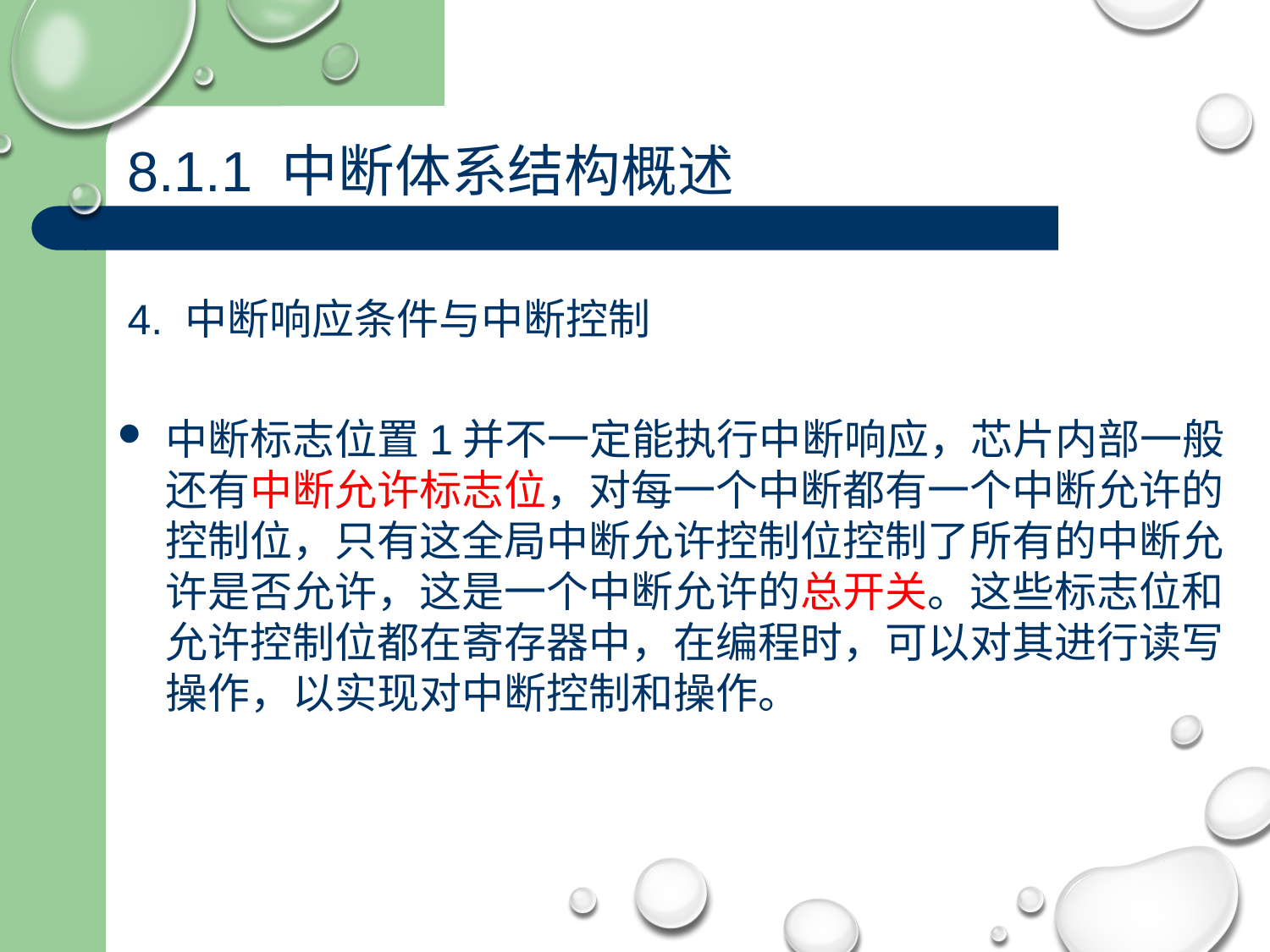

8.1.1 中断体系结构概述
4. 中断响应条件与中断控制
中断标志位置1并不一定能执行中断响应，芯片内部一般还有中断允许标志位，对每一个中断都有一个中断允许的控制位，只有这全局中断允许控制位控制了所有的中断允许是否允许，这是一个中断允许的总开关。这些标志位和允许控制位都在寄存器中，在编程时，可以对其进行读写操作，以实现对中断控制和操作。